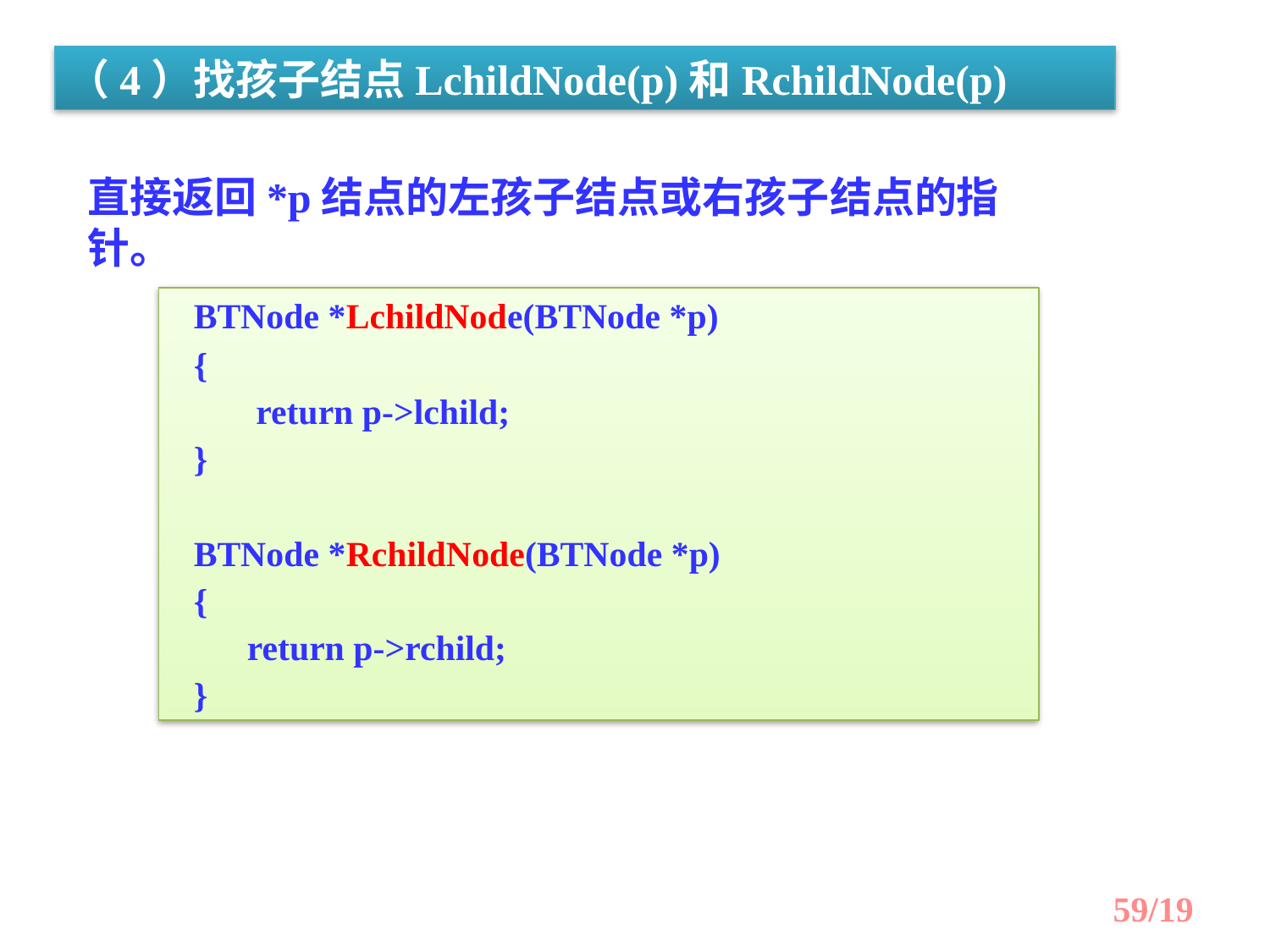

（4）找孩子结点LchildNode(p)和RchildNode(p)
直接返回*p结点的左孩子结点或右孩子结点的指针。
BTNode *LchildNode(BTNode *p)
{
       return p->lchild;
}

BTNode *RchildNode(BTNode *p)
{
      return p->rchild;
}
59/19